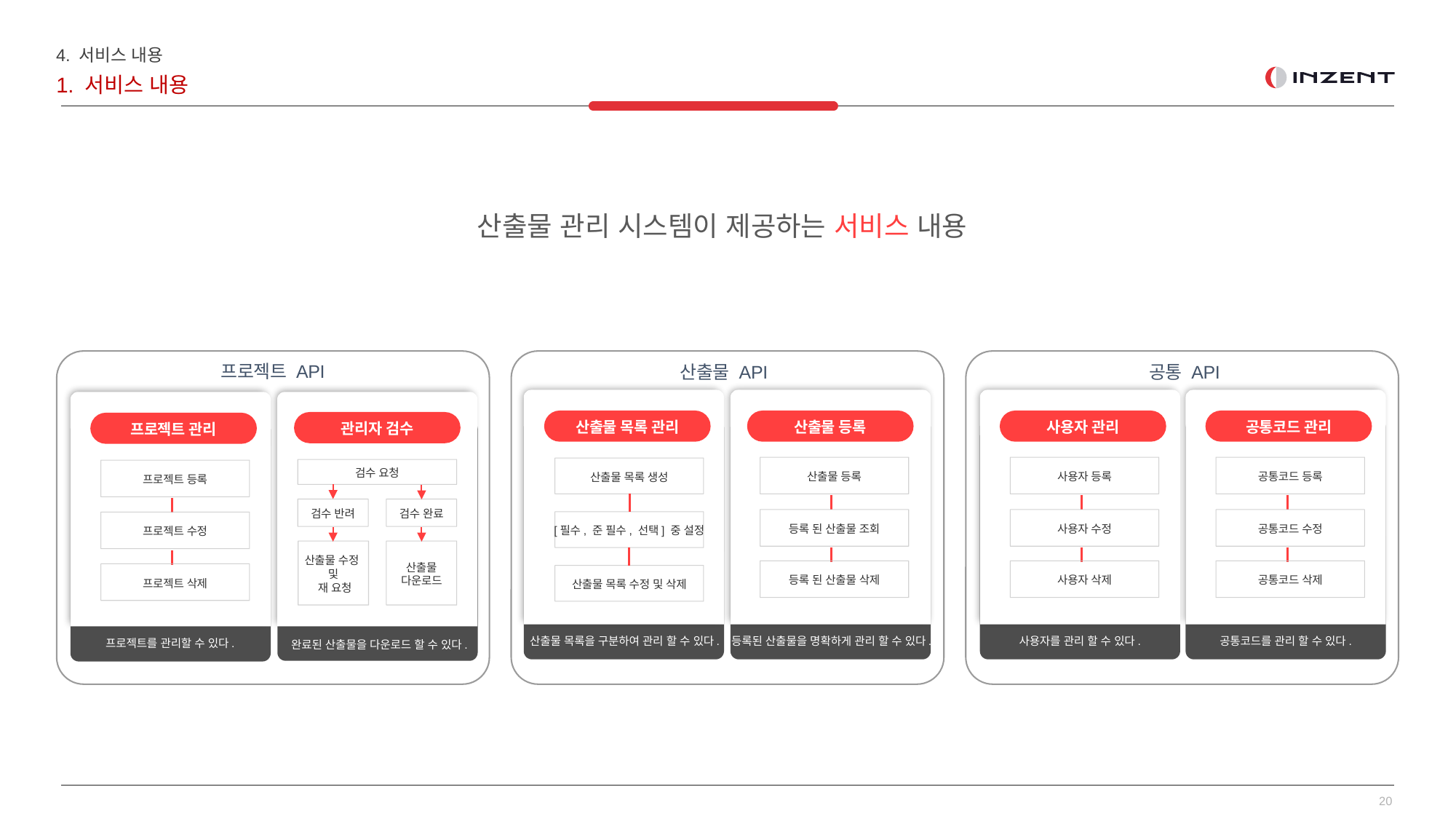

4. 서비스 내용
1. 서비스 내용
산출물 관리 시스템이 제공하는 서비스 내용

프로젝트 API

관리자 검수
프로젝트 관리

검수 요청
프로젝트 등록
검수 반려
검수 완료
프로젝트 수정
산출물 수정
및
 재 요청
산출물
다운로드
프로젝트 삭제
프로젝트를 관리할 수 있다.
완료된 산출물을 다운로드 할 수 있다.

산출물 API

산출물 목록 관리
산출물 등록
산출물 등록
산출물 목록 생성
등록 된 산출물 조회
[필수, 준 필수, 선택] 중 설정
등록 된 산출물 삭제
산출물 목록 수정 및 삭제
산출물 목록을 구분하여 관리 할 수 있다.
등록된 산출물을 명확하게 관리 할 수 있다.

공통 API

사용자 관리
공통코드 관리
사용자 등록
공통코드 등록
사용자 수정
공통코드 수정
사용자 삭제
공통코드 삭제
사용자를 관리 할 수 있다.
공통코드를 관리 할 수 있다.
20